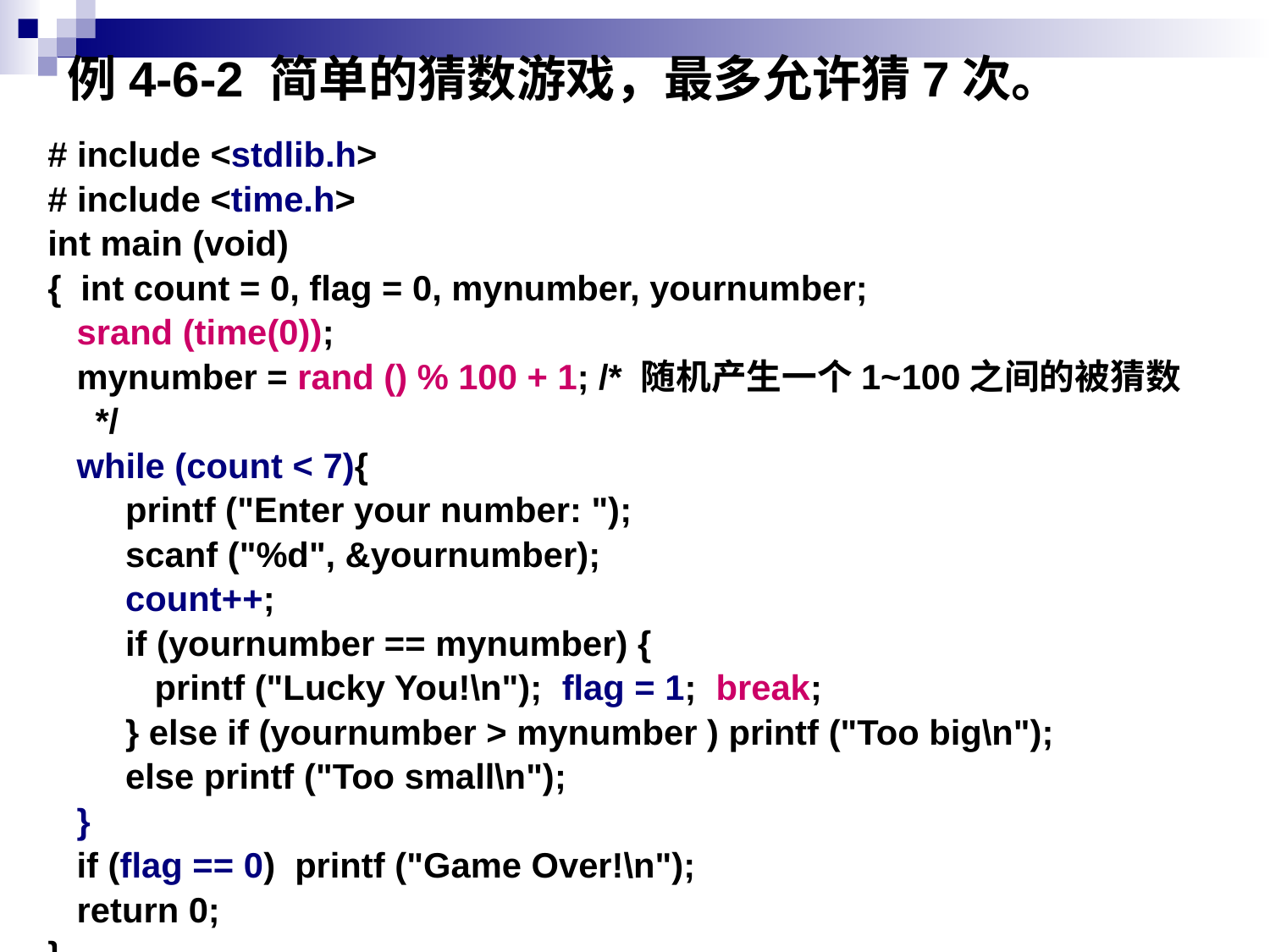

# 例4-6-2 简单的猜数游戏，最多允许猜7次。
# include <stdlib.h>
# include <time.h>
int main (void)
{  int count = 0, flag = 0, mynumber, yournumber;
   srand (time(0));
   mynumber = rand () % 100 + 1; /* 随机产生一个1~100之间的被猜数 */
   while (count < 7){
        printf ("Enter your number: ");
        scanf ("%d", &yournumber);
        count++;
        if (yournumber == mynumber) {
           printf ("Lucky You!\n");  flag = 1;  break;
        } else if (yournumber > mynumber ) printf ("Too big\n");
        else printf ("Too small\n");
   }
   if (flag == 0)  printf ("Game Over!\n");
   return 0;
}